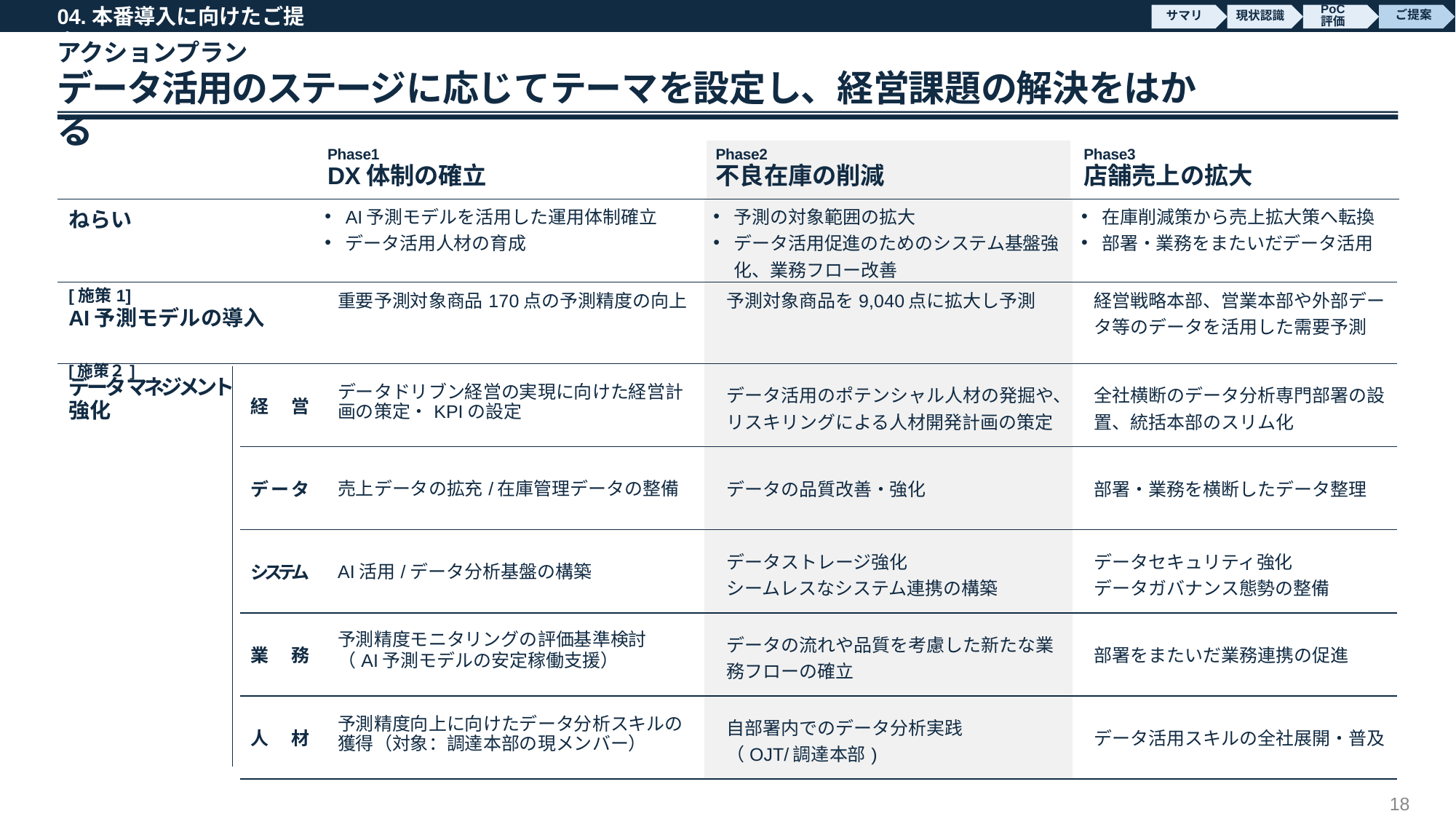

04.本番導入に向けたご提案
PoC
評価

ご提案
サマリ
現状認識
アクションプラン
データ活用のステージに応じてテーマを設定し、経営課題の解決をはかる

| Phase1 DX体制の確立 |  |  |  | Phase2 不良在庫の削減 | Phase3 店舗売上の拡大 |
| --- | --- | --- | --- | --- | --- |
| ねらい |  |  | AI予測モデルを活用した運用体制確立 データ活用人材の育成 | 予測の対象範囲の拡大 データ活用促進のためのシステム基盤強 化、業務フロー改善 | 在庫削減策から売上拡大策へ転換 部署・業務をまたいだデータ活用 |
| [施策1] AI予測モデルの導入 |  |  | 重要予測対象商品170点の予測精度の向上 | 予測対象商品を9,040点に拡大し予測 | 経営戦略本部、営業本部や外部デー タ等のデータを活用した需要予測 |
| [施策２] データマネジメント 強化 | 経 | 営 | データドリブン経営の実現に向けた経営計 画の策定・KPIの設定 | データ活用のポテンシャル人材の発掘や、 リスキリングによる人材開発計画の策定 | 全社横断のデータ分析専門部署の設 置、統括本部のスリム化 |
|  | データ |  | 売上データの拡充/在庫管理データの整備 | データの品質改善・強化 | 部署・業務を横断したデータ整理 |
|  | システム |  | AI活用/データ分析基盤の構築 | データストレージ強化 シームレスなシステム連携の構築 | データセキュリティ強化 データガバナンス態勢の整備 |
|  | 業 | 務 | 予測精度モニタリングの評価基準検討 （AI予測モデルの安定稼働支援） | データの流れや品質を考慮した新たな業 務フローの確立 | 部署をまたいだ業務連携の促進 |
|  | 人 | 材 | 予測精度向上に向けたデータ分析スキルの 獲得（対象：調達本部の現メンバー） | 自部署内でのデータ分析実践 （OJT/調達本部) | データ活用スキルの全社展開・普及 |

18